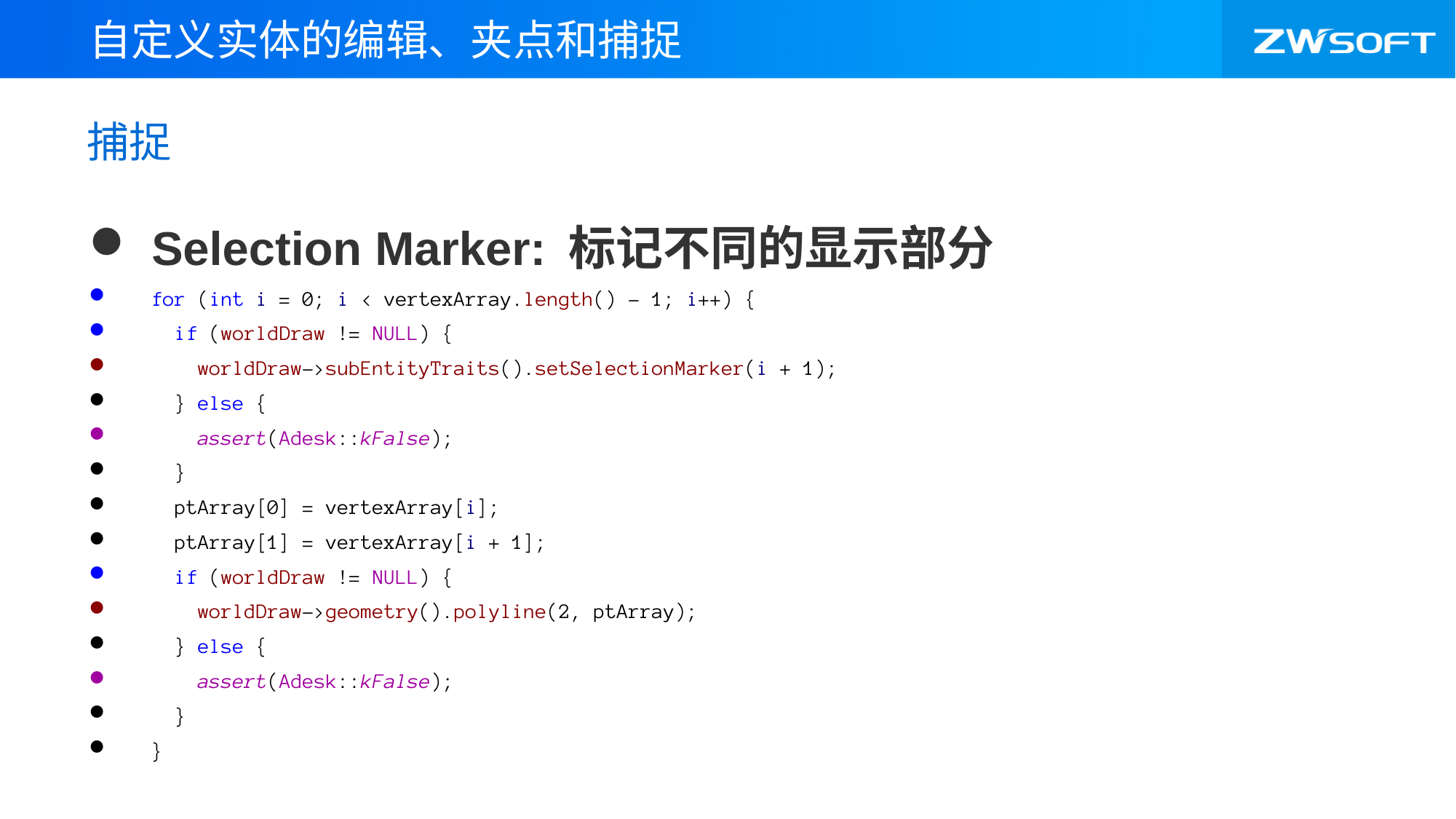

自定义实体的编辑、夹点和捕捉
# 捕捉
Selection Marker: 标记不同的显示部分
for (int i = 0; i < vertexArray.length() - 1; i++) {
  if (worldDraw != NULL) {
    worldDraw->subEntityTraits().setSelectionMarker(i + 1);
  } else {
    assert(Adesk::kFalse);
  }
  ptArray[0] = vertexArray[i];
  ptArray[1] = vertexArray[i + 1];
  if (worldDraw != NULL) {
    worldDraw->geometry().polyline(2, ptArray);
  } else {
    assert(Adesk::kFalse);
  }
}